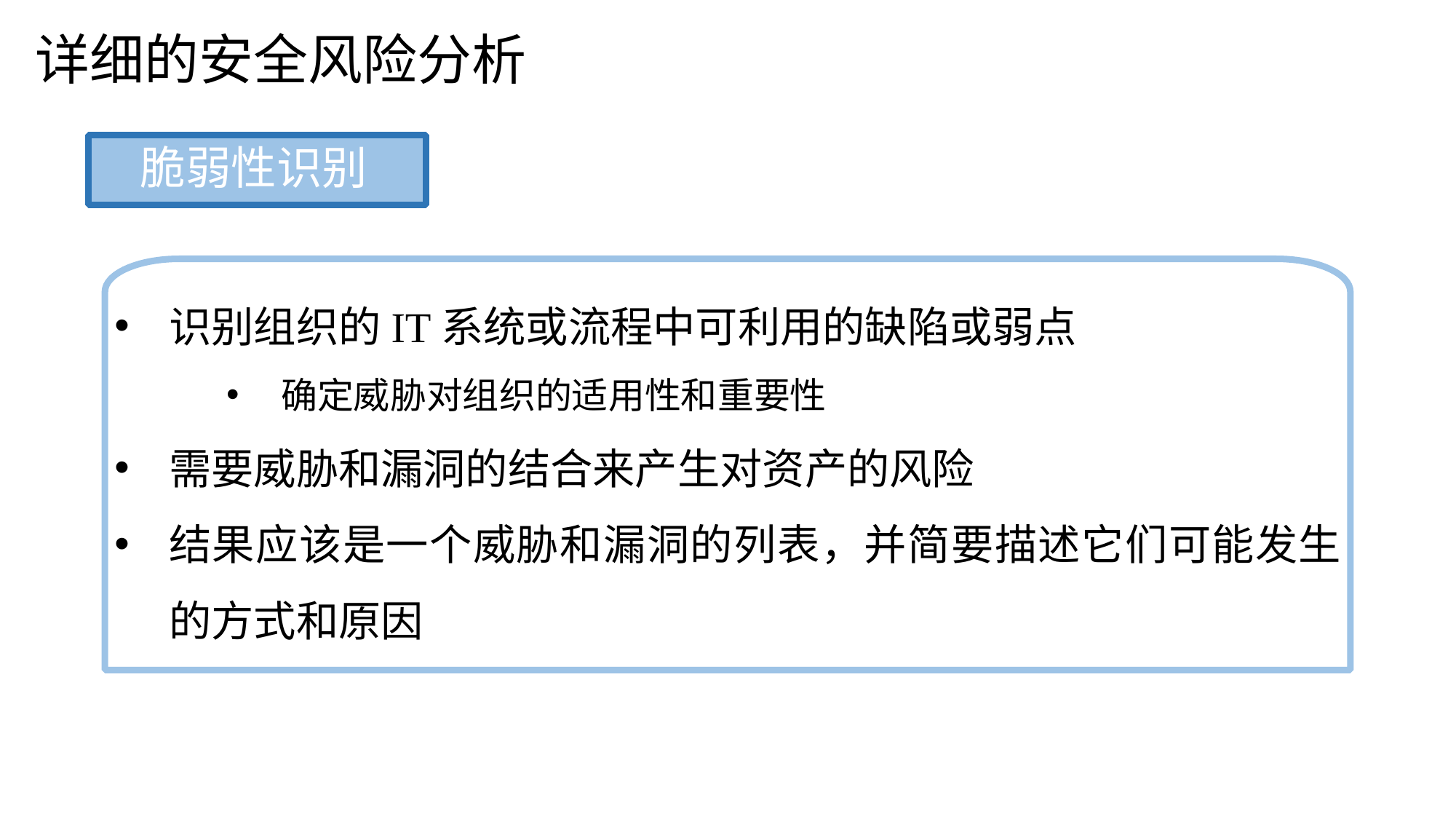

详细的安全风险分析

脆弱性识别
识别组织的IT系统或流程中可利用的缺陷或弱点
确定威胁对组织的适用性和重要性
需要威胁和漏洞的结合来产生对资产的风险
结果应该是一个威胁和漏洞的列表，并简要描述它们可能发生的方式和原因